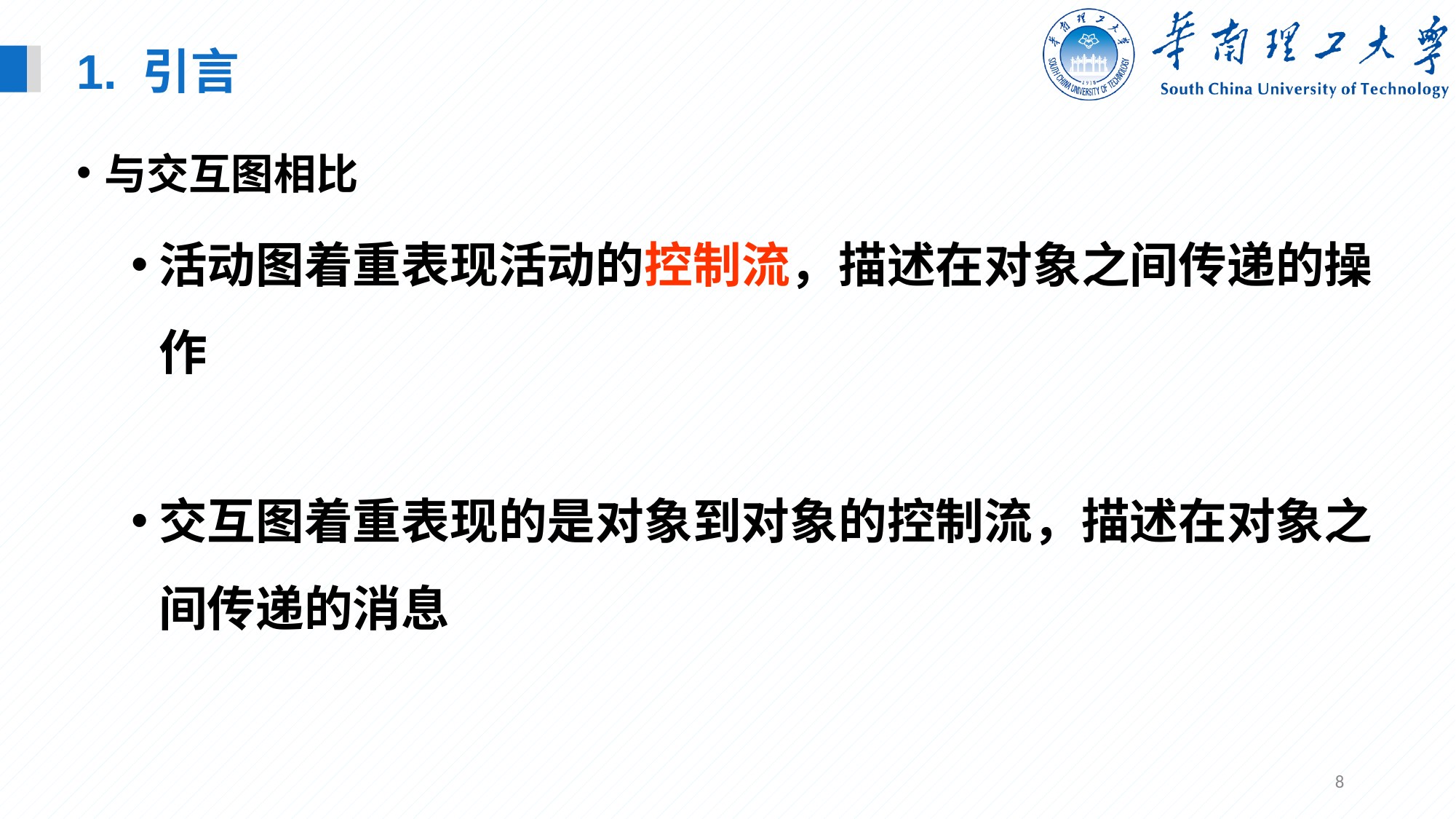

1. 引言
与交互图相比
活动图着重表现活动的控制流，描述在对象之间传递的操作

交互图着重表现的是对象到对象的控制流，描述在对象之间传递的消息
8